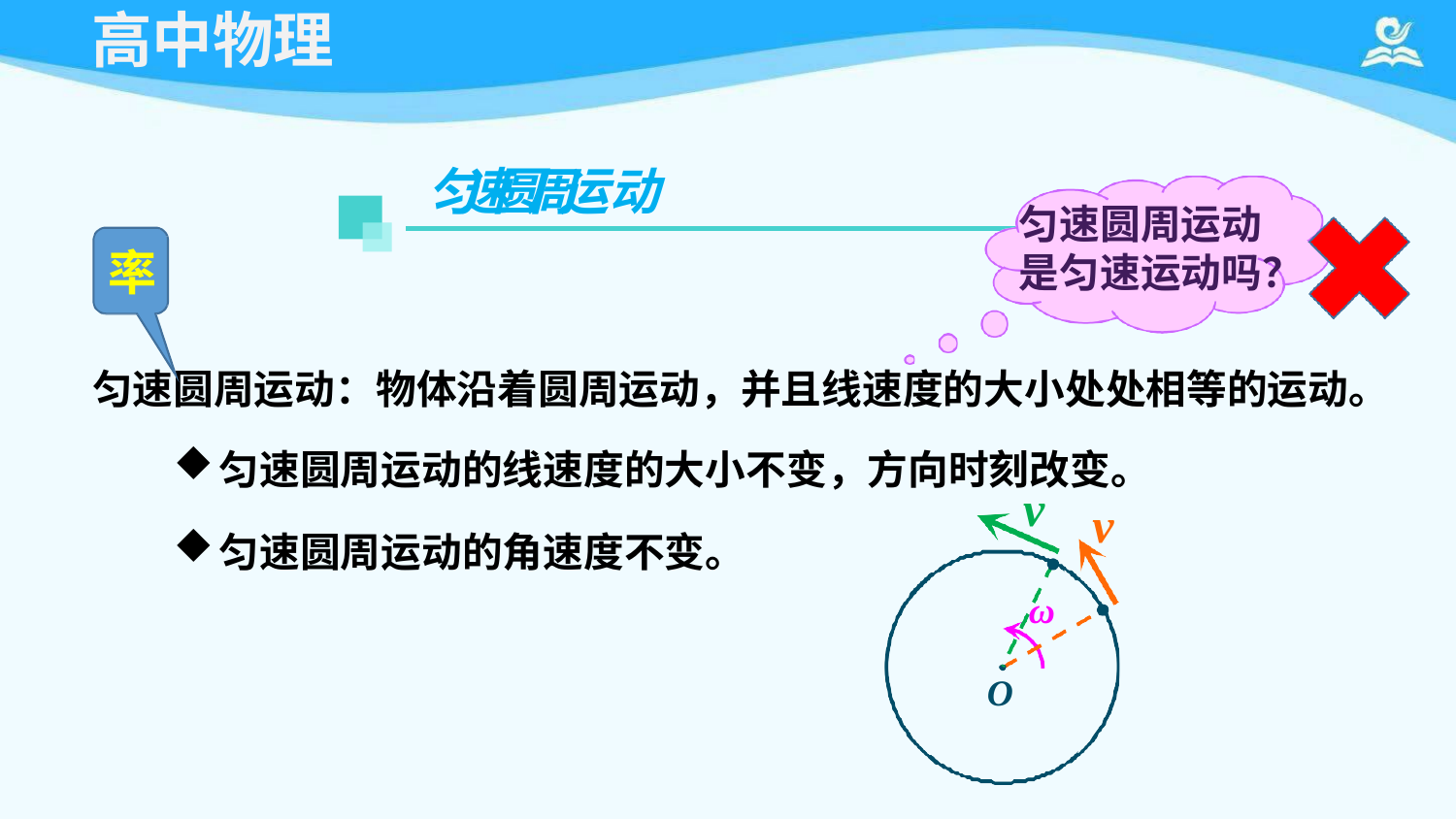

# 高中物理
匀速圆周运动

匀速圆周运动

率
是匀速运动吗？

匀速圆周运动：物体沿着圆周运动，并且线速度的大小处处相等的运动。
匀速圆周运动的线速度的大小不变，方向时刻改变。
v
v

匀速圆周运动的角速度不变。
ω

O